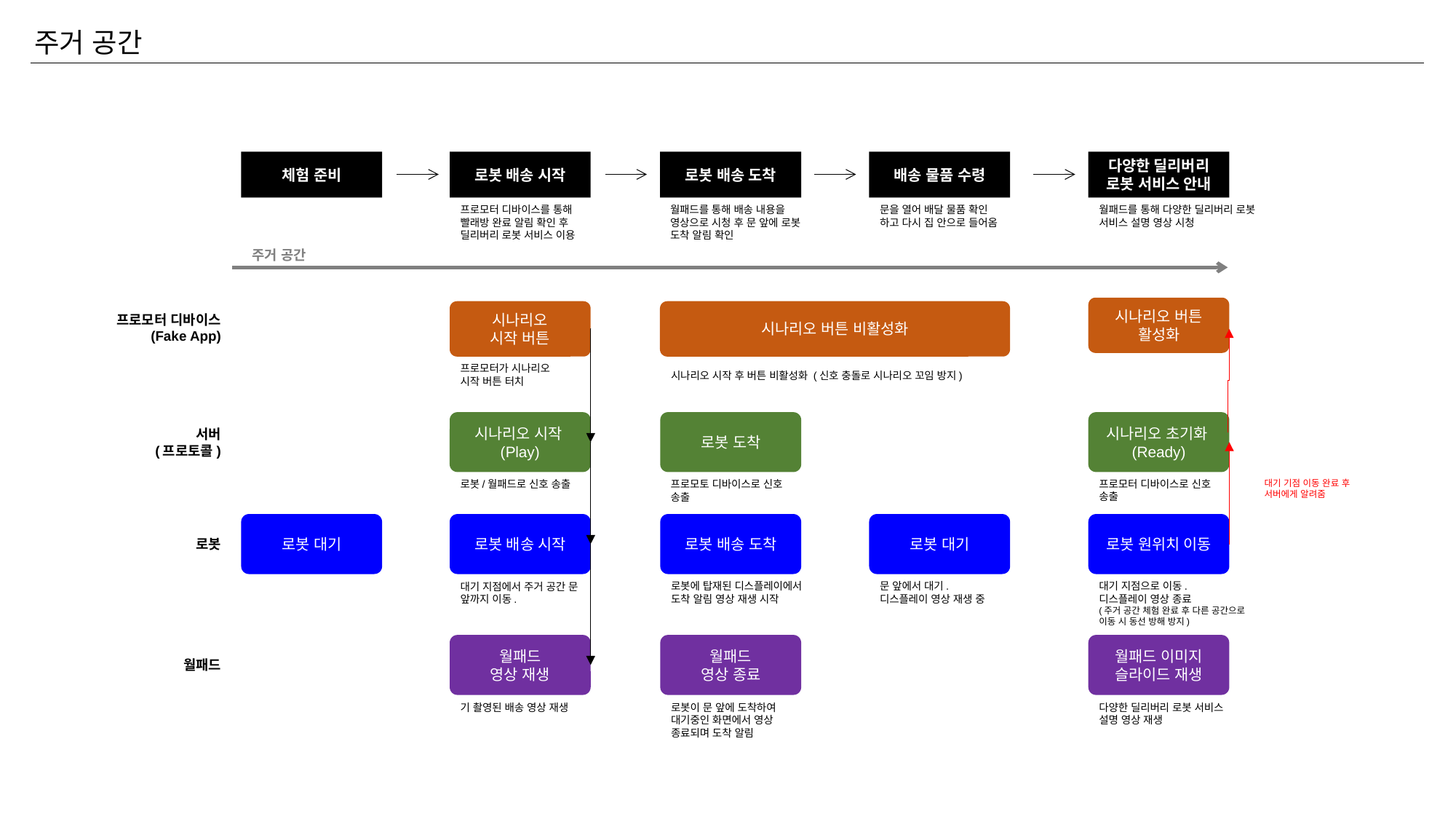

주거 공간
체험 준비
로봇 배송 시작
로봇 배송 도착
배송 물품 수령
다양한 딜리버리 로봇 서비스 안내
프로모터 디바이스를 통해 빨래방 완료 알림 확인 후 딜리버리 로봇 서비스 이용
월패드를 통해 배송 내용을 영상으로 시청 후 문 앞에 로봇 도착 알림 확인
문을 열어 배달 물품 확인
하고 다시 집 안으로 들어옴
월패드를 통해 다양한 딜리버리 로봇 서비스 설명 영상 시청
주거 공간
프로모터 디바이스
(Fake App)
시나리오 버튼
활성화
시나리오
시작 버튼
시나리오 버튼 비활성화
프로모터가 시나리오 시작 버튼 터치
시나리오 시작 후 버튼 비활성화 (신호 충돌로 시나리오 꼬임 방지)
서버
(프로토콜)
시나리오 시작(Play)
로봇 도착
시나리오 초기화(Ready)
프로모터 디바이스로 신호 송출
대기 기점 이동 완료 후 서버에게 알려줌
로봇/월패드로 신호 송출
프로모토 디바이스로 신호 송출
로봇
로봇 대기
로봇 배송 도착
로봇 대기
로봇 원위치 이동
로봇 배송 시작
로봇에 탑재된 디스플레이에서 도착 알림 영상 재생 시작
문 앞에서 대기.
디스플레이 영상 재생 중
대기 지점으로 이동.
디스플레이 영상 종료
(주거 공간 체험 완료 후 다른 공간으로 이동 시 동선 방해 방지)
대기 지점에서 주거 공간 문 앞까지 이동.
월패드
월패드
영상 재생
월패드
영상 종료
월패드 이미지 슬라이드 재생
기 촬영된 배송 영상 재생
로봇이 문 앞에 도착하여 대기중인 화면에서 영상 종료되며 도착 알림
다양한 딜리버리 로봇 서비스 설명 영상 재생